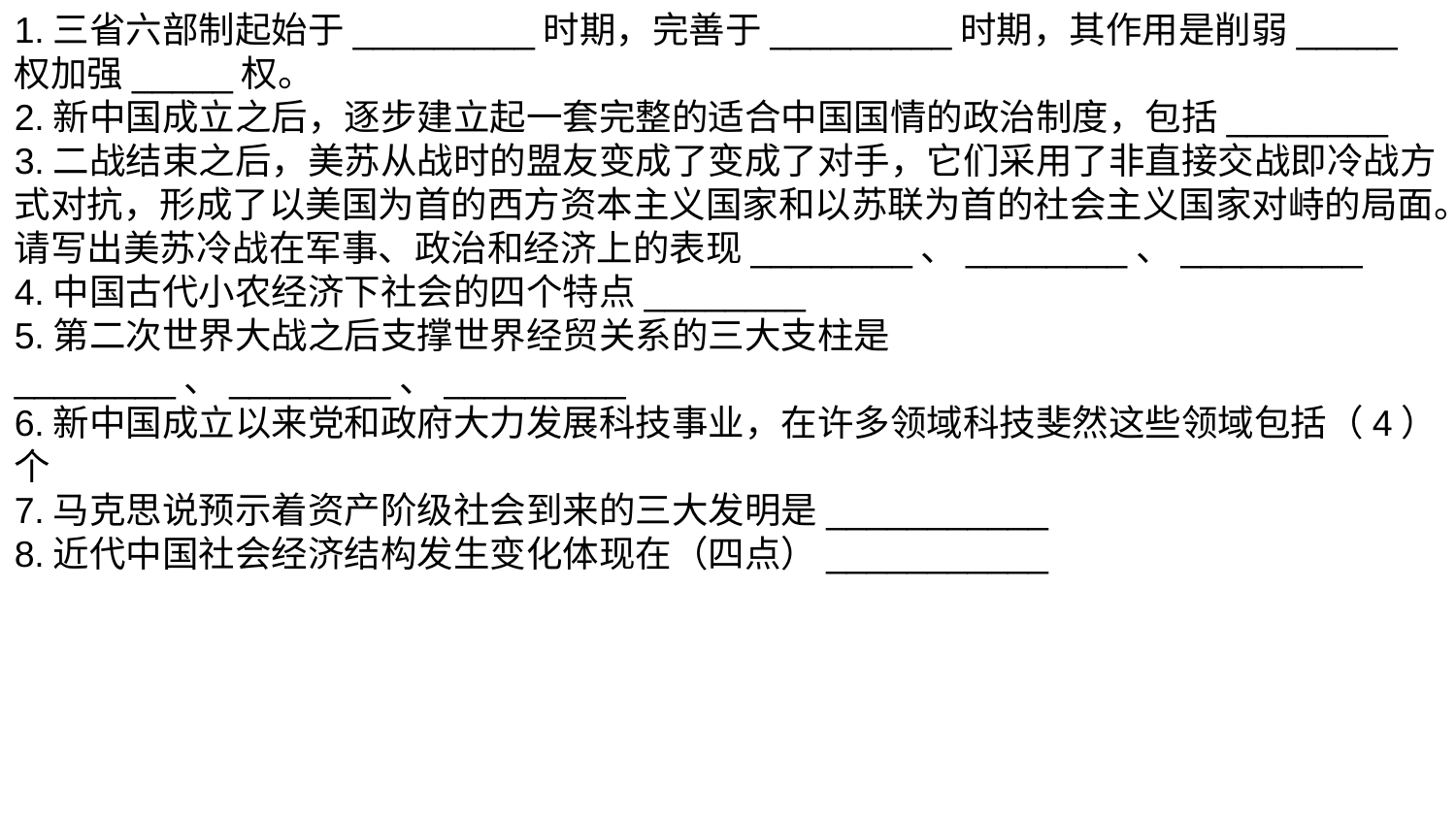

1.三省六部制起始于_________时期，完善于_________时期，其作用是削弱_____权加强_____权。
2.新中国成立之后，逐步建立起一套完整的适合中国国情的政治制度，包括________
3.二战结束之后，美苏从战时的盟友变成了变成了对手，它们采用了非直接交战即冷战方式对抗，形成了以美国为首的西方资本主义国家和以苏联为首的社会主义国家对峙的局面。
请写出美苏冷战在军事、政治和经济上的表现________、________、_________
4.中国古代小农经济下社会的四个特点________
5.第二次世界大战之后支撑世界经贸关系的三大支柱是________、________、_________
6.新中国成立以来党和政府大力发展科技事业，在许多领域科技斐然这些领域包括（4）个
7.马克思说预示着资产阶级社会到来的三大发明是___________
8.近代中国社会经济结构发生变化体现在（四点）___________